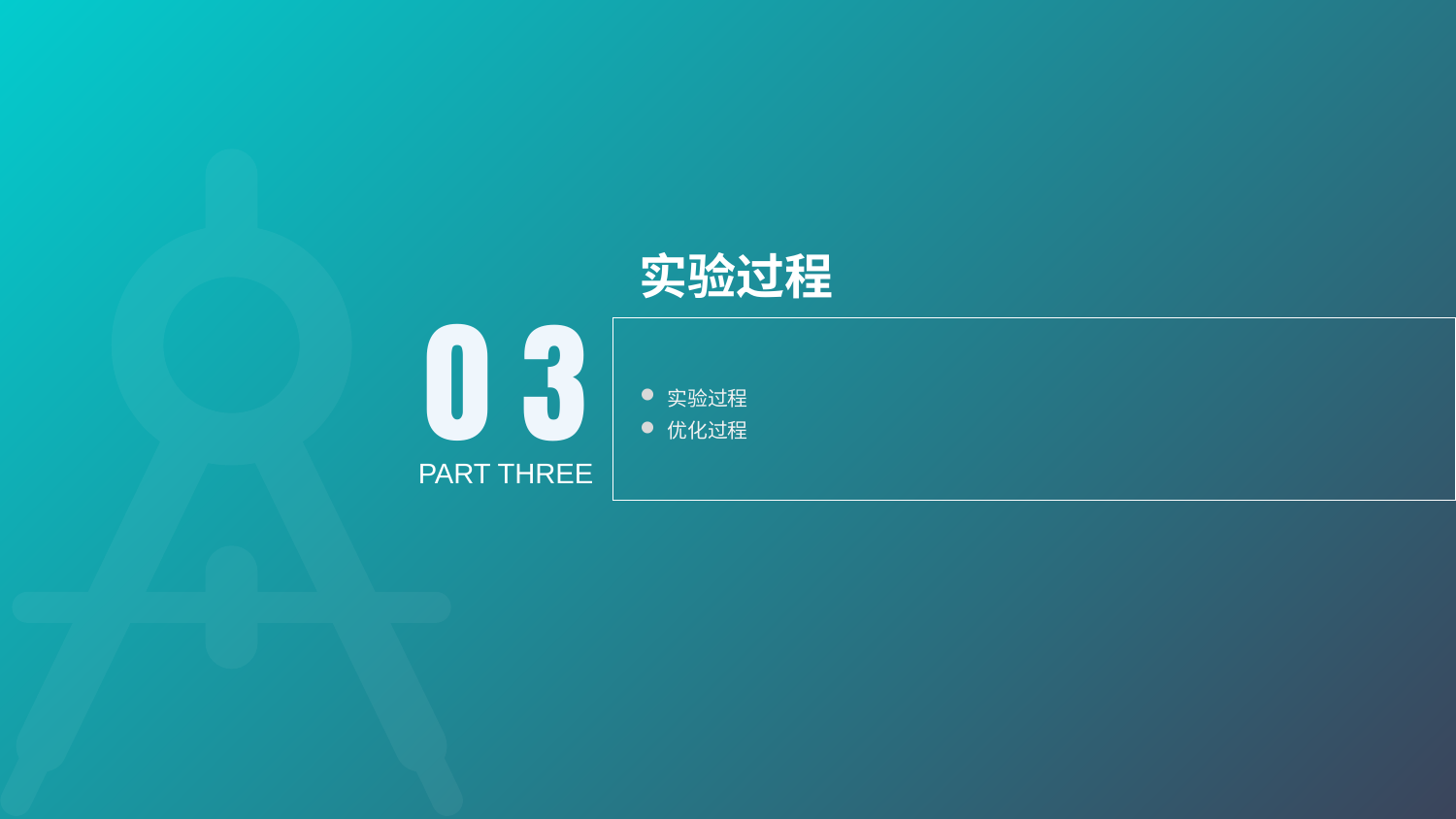

实验过程
0 3

实验过程
优化过程
PART THREE